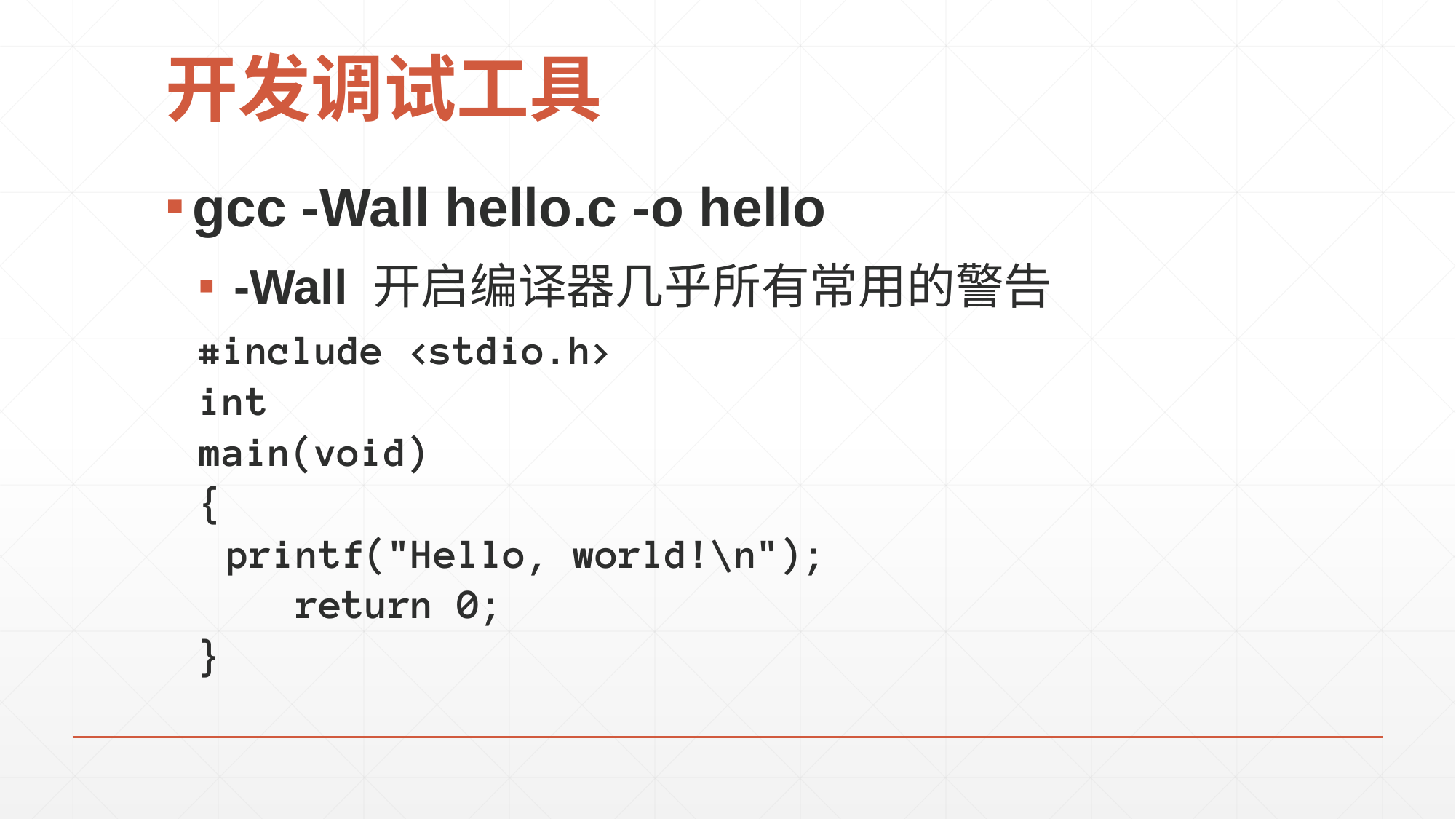

# 开发调试工具
gcc -Wall hello.c -o hello
 -Wall 开启编译器几乎所有常用的警告
#include <stdio.h>
int
main(void)
{
	printf("Hello, world!\n");    return 0;
}